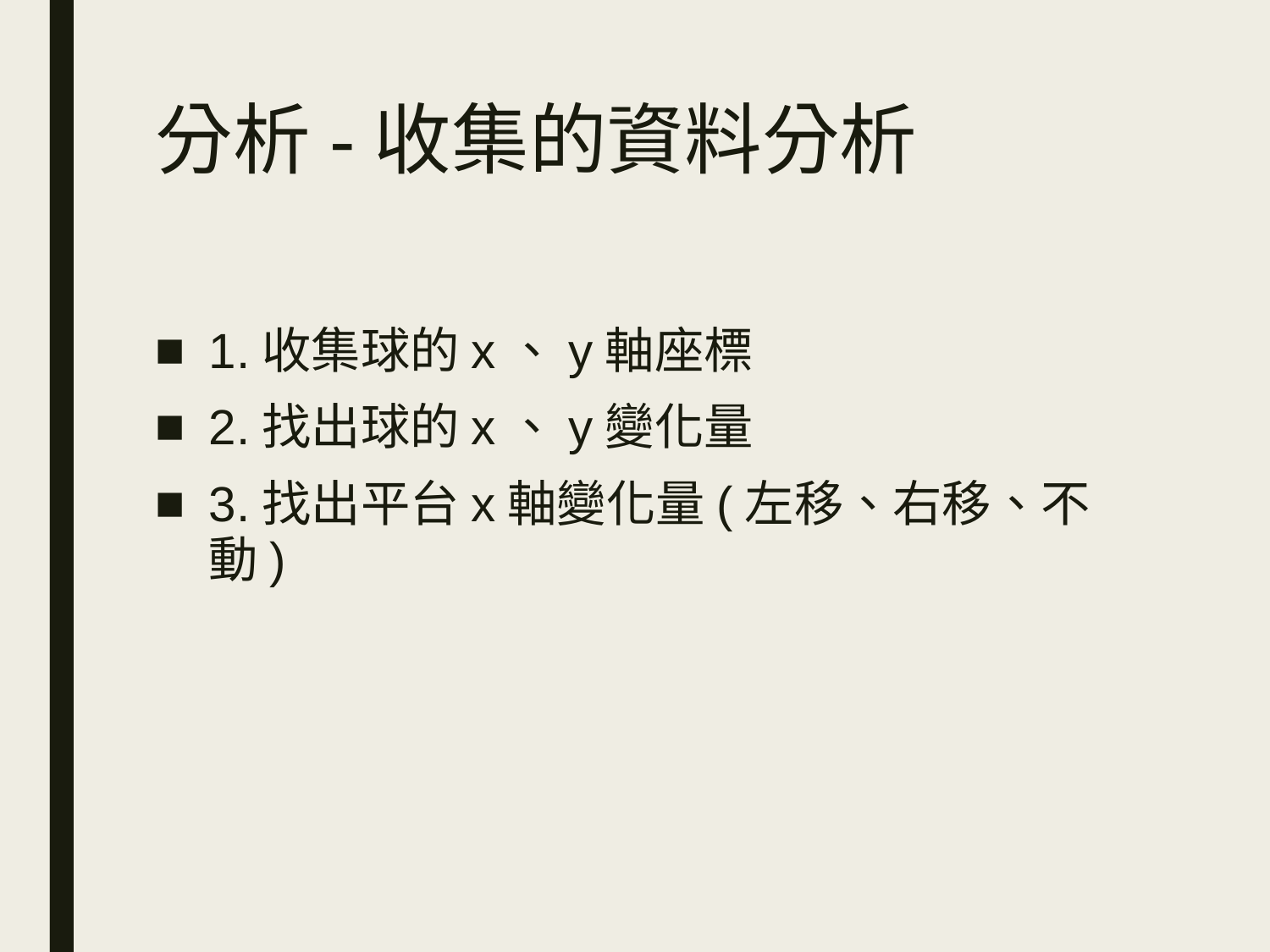

# 分析-收集的資料分析
1.收集球的x、y軸座標
2.找出球的x、y變化量
3.找出平台x軸變化量(左移、右移、不動)